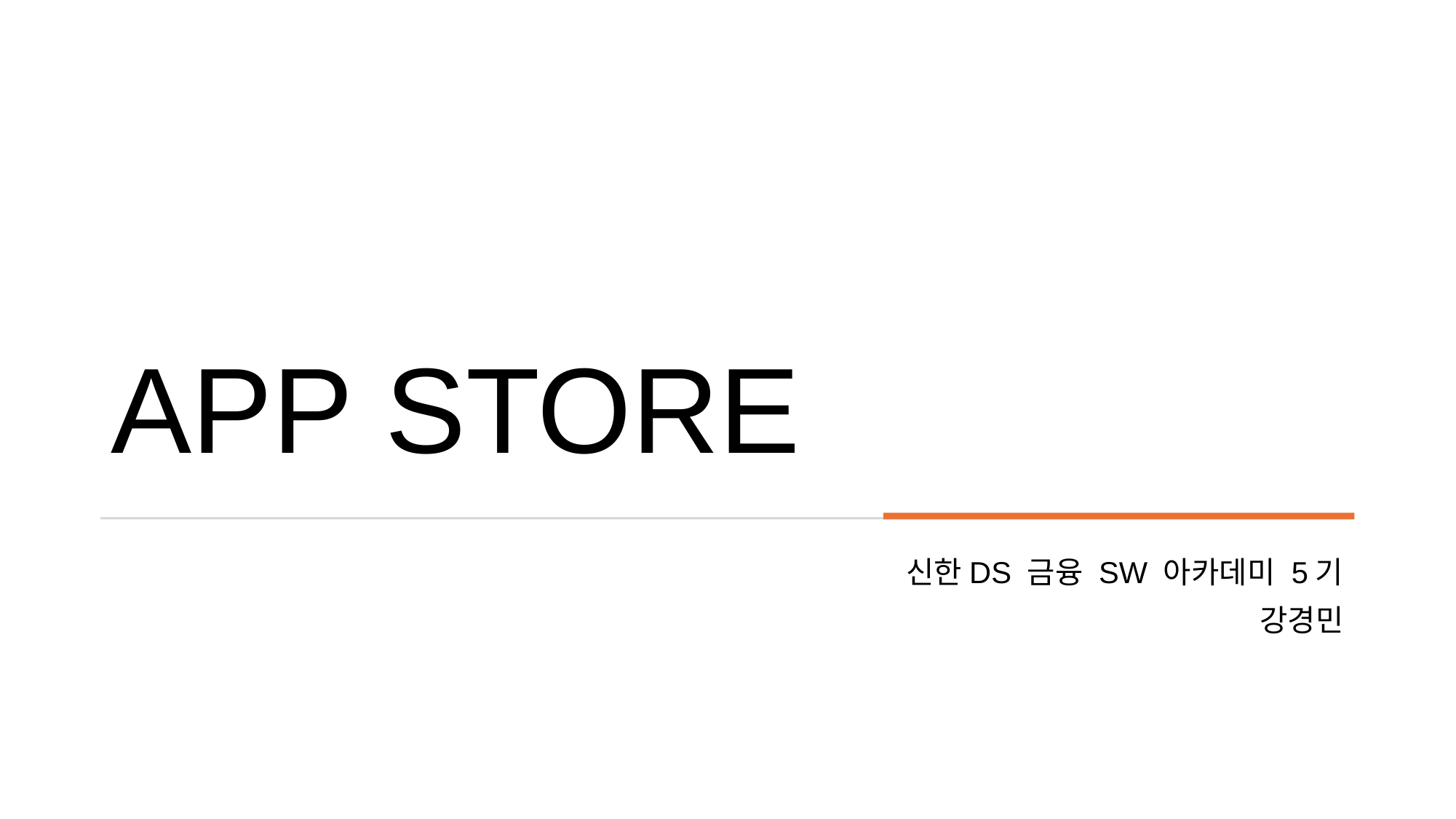

# APP STORE

신한DS 금융 SW 아카데미 5기
강경민